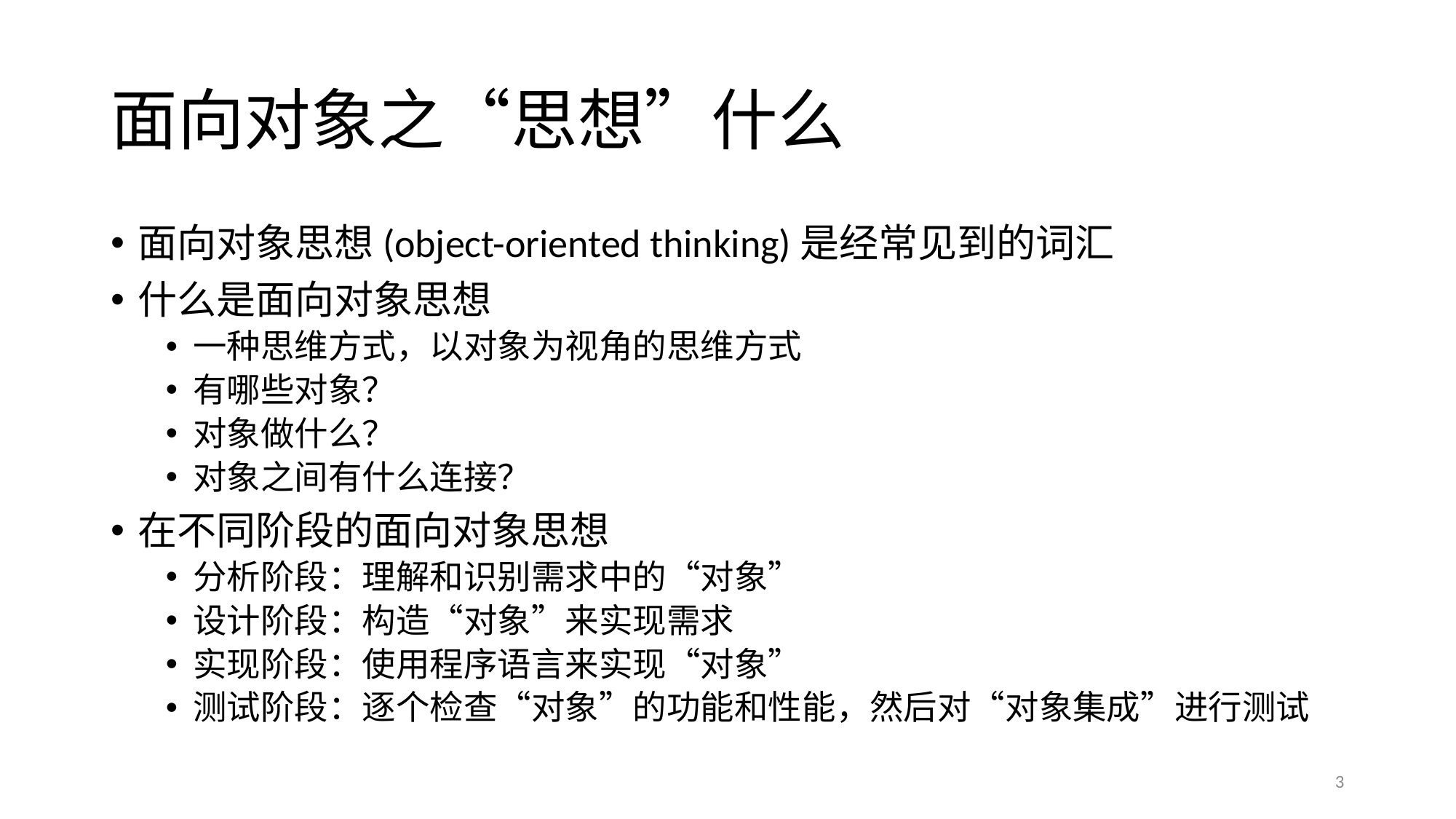

# 面向对象之“思想”什么
面向对象思想(object-oriented thinking)是经常见到的词汇
什么是面向对象思想
一种思维方式，以对象为视角的思维方式
有哪些对象？
对象做什么？
对象之间有什么连接？
在不同阶段的面向对象思想
分析阶段：理解和识别需求中的“对象”
设计阶段：构造“对象”来实现需求
实现阶段：使用程序语言来实现“对象”
测试阶段：逐个检查“对象”的功能和性能，然后对“对象集成”进行测试
3